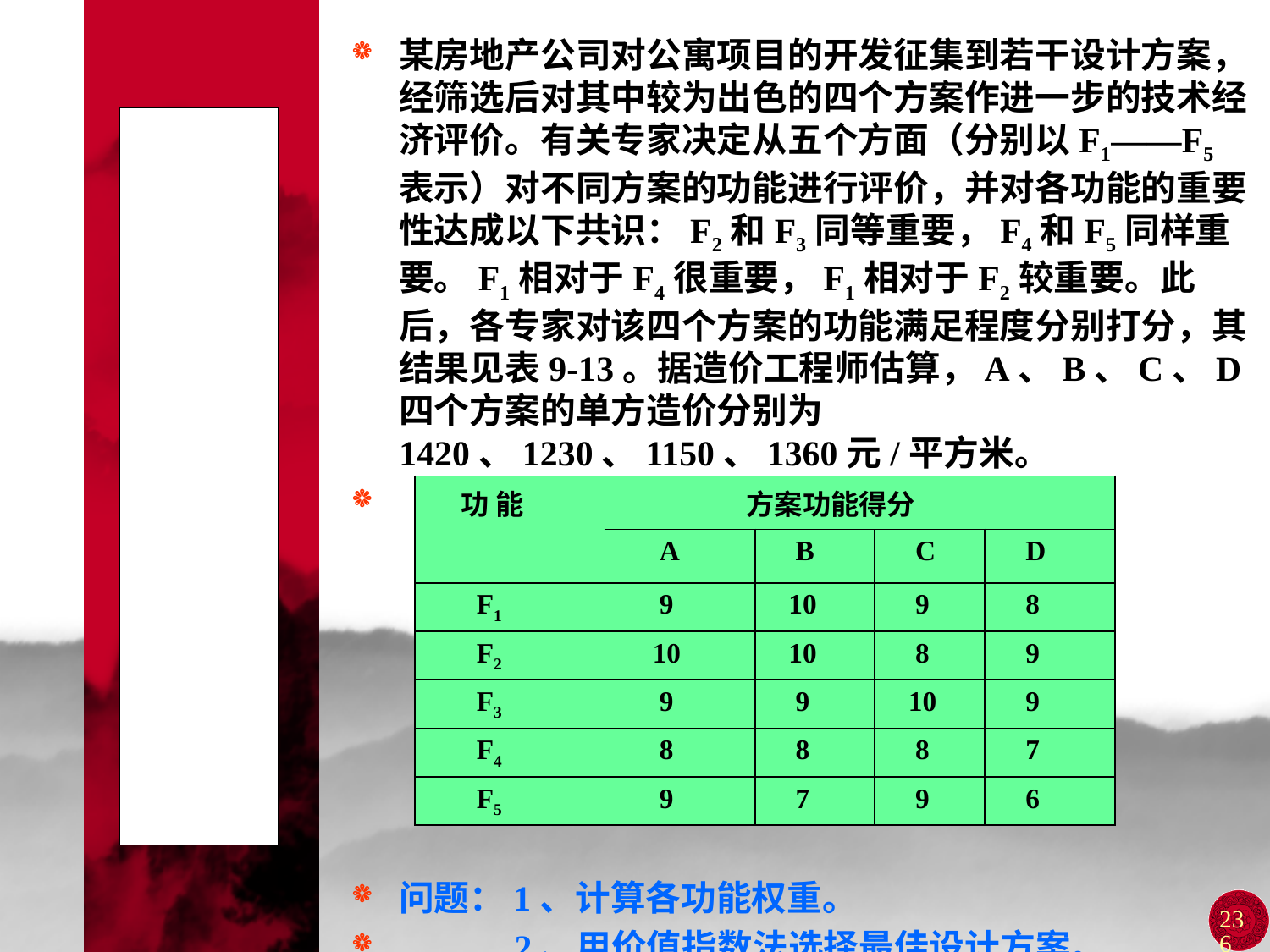

某房地产公司对公寓项目的开发征集到若干设计方案，经筛选后对其中较为出色的四个方案作进一步的技术经济评价。有关专家决定从五个方面（分别以F1——F5表示）对不同方案的功能进行评价，并对各功能的重要性达成以下共识：F2和F3同等重要，F4和F5同样重要。F1相对于F4很重要，F1相对于F2较重要。此后，各专家对该四个方案的功能满足程度分别打分，其结果见表9-13。据造价工程师估算，A、B、C、D四个方案的单方造价分别为1420、1230、1150、1360元/平方米。
                          表9-13  方案功能得分

问题：1、计算各功能权重。
             2、用价值指数法选择最佳设计方案。
# 案   例
| 功 能 | 方案功能得分 |  |  |  |
| --- | --- | --- | --- | --- |
|  | A | B | C | D |
| F1 | 9 | 10 | 9 | 8 |
| F2 | 10 | 10 | 8 | 9 |
| F3 | 9 | 9 | 10 | 9 |
| F4 | 8 | 8 | 8 | 7 |
| F5 | 9 | 7 | 9 | 6 |
236